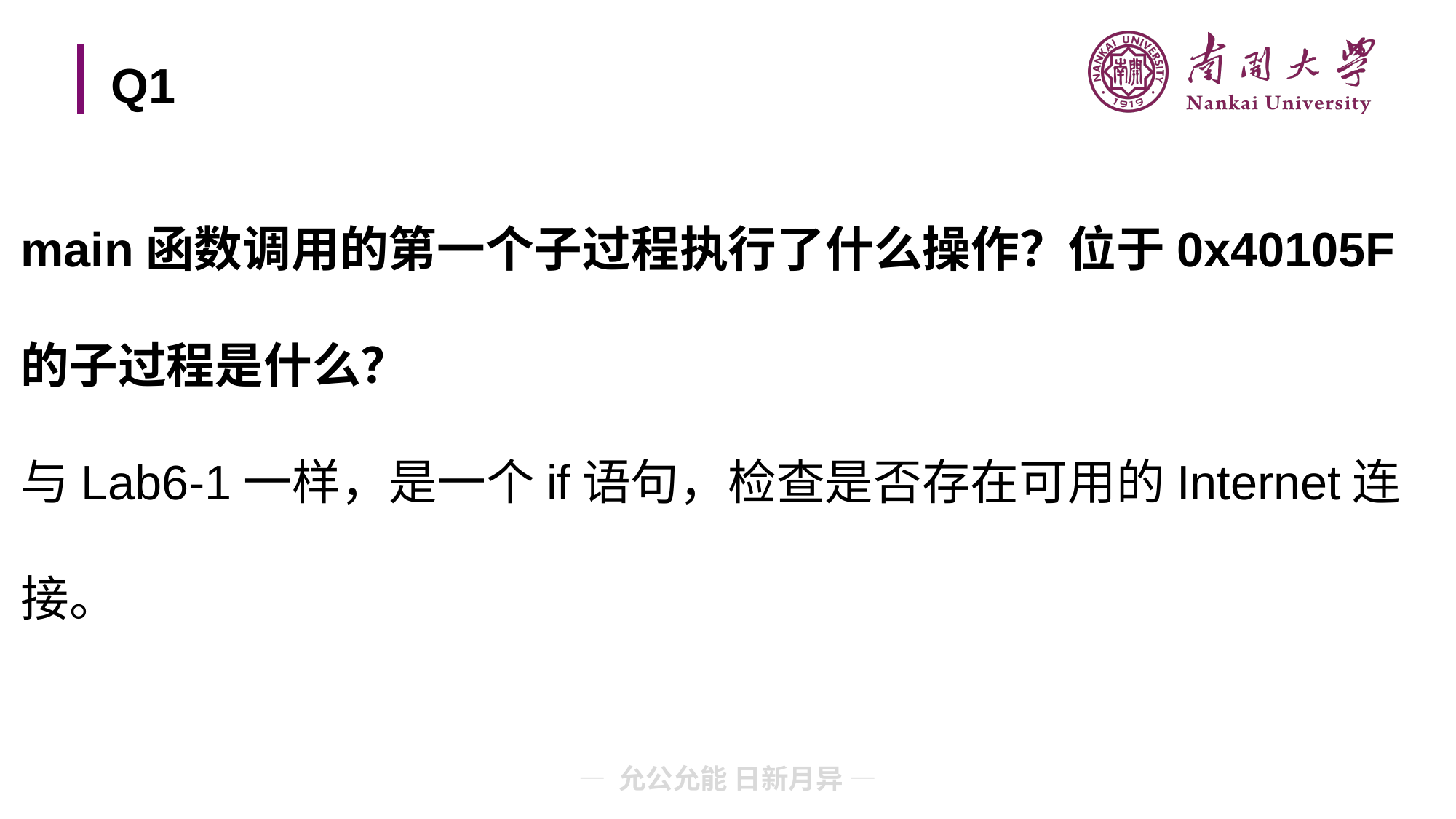

# Q1
main函数调用的第一个子过程执行了什么操作？位于0x40105F的子过程是什么？
与Lab6-1一样，是一个if语句，检查是否存在可用的Internet连接。